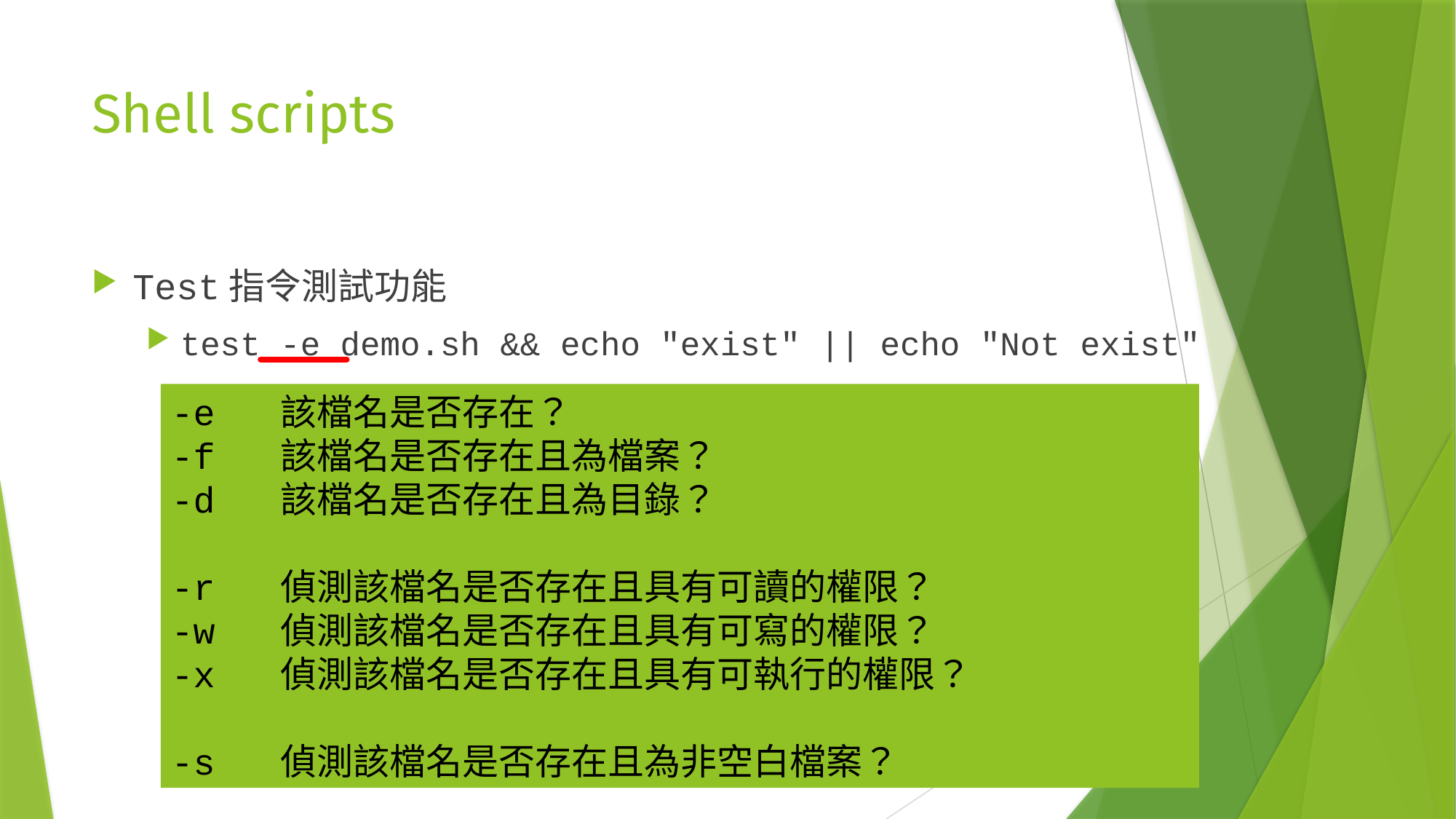

# Shell scripts
Test指令測試功能
test -e demo.sh && echo "exist" || echo "Not exist"
-e	該檔名是否存在？
-f	該檔名是否存在且為檔案？
-d	該檔名是否存在且為目錄？

-r	偵測該檔名是否存在且具有可讀的權限？
-w	偵測該檔名是否存在且具有可寫的權限？
-x	偵測該檔名是否存在且具有可執行的權限？

-s	偵測該檔名是否存在且為非空白檔案？